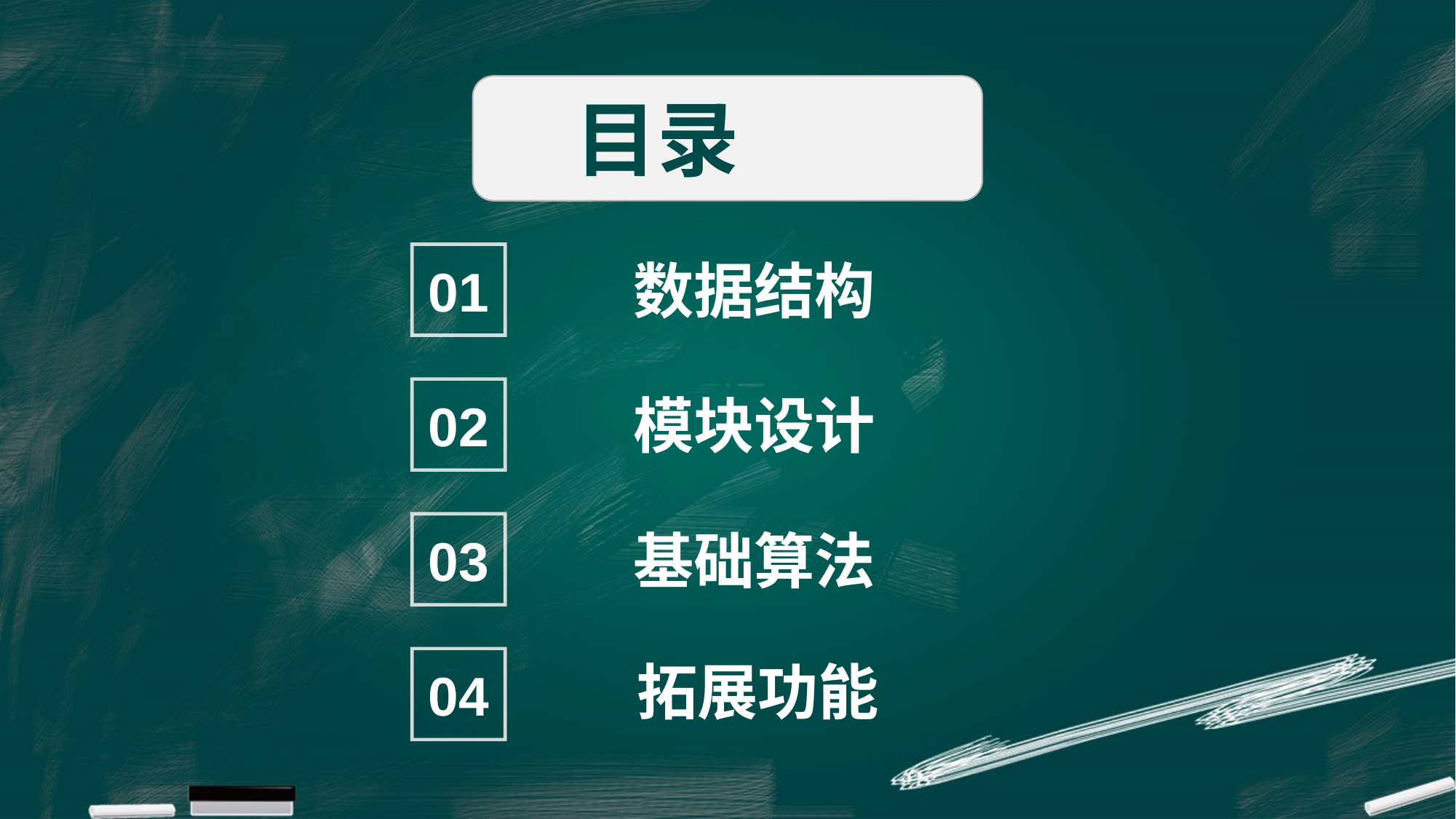

目录
01
数据结构
02
模块设计
03
基础算法
拓展功能
04